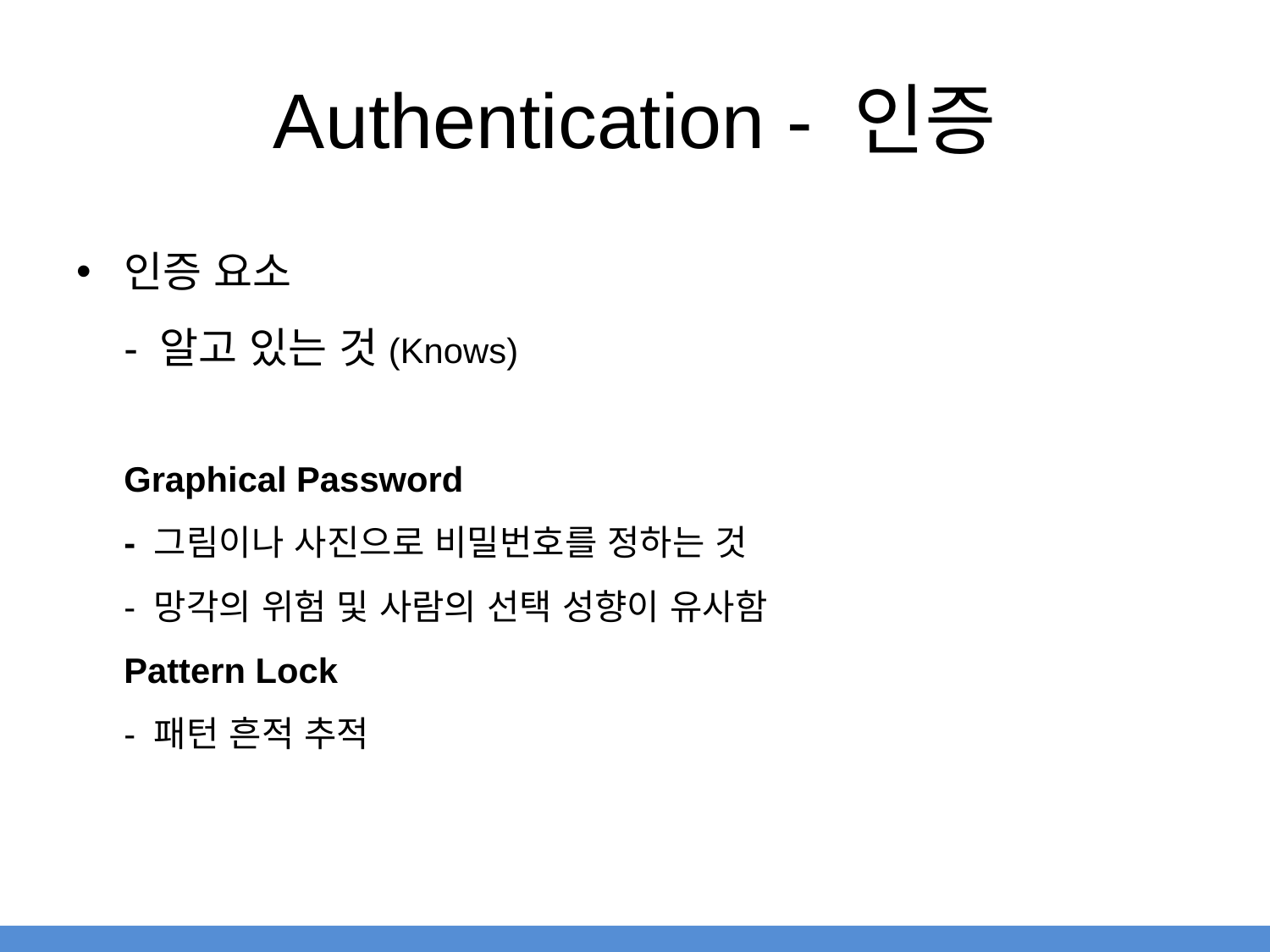

# Authentication - 인증
인증 요소
- 알고 있는 것(Knows)
Graphical Password
- 그림이나 사진으로 비밀번호를 정하는 것
- 망각의 위험 및 사람의 선택 성향이 유사함
Pattern Lock
- 패턴 흔적 추적